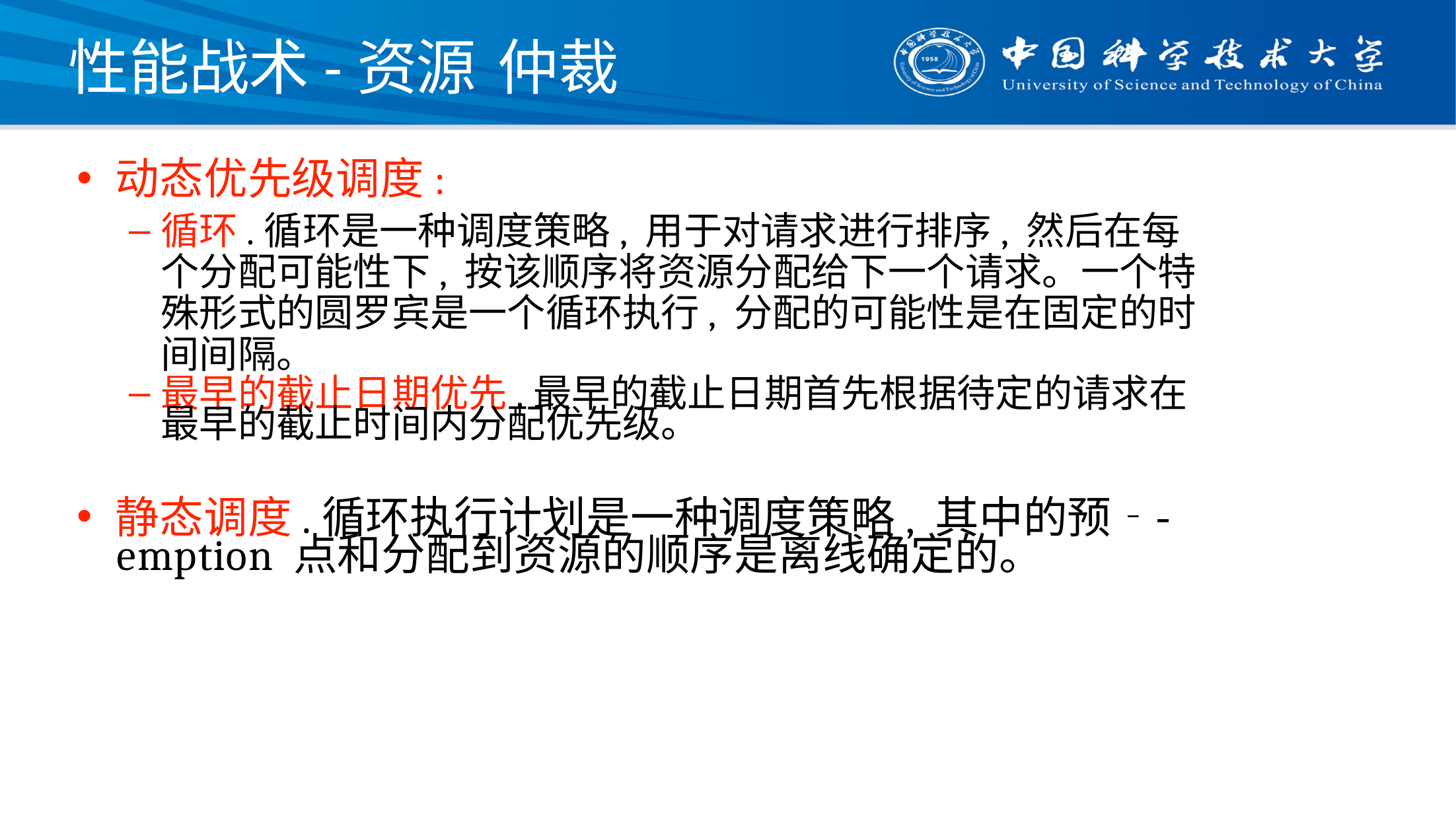

# 性能战术-资源 仲裁
动态优先级调度:
循环.循环是一种调度策略, 用于对请求进行排序, 然后在每个分配可能性下, 按该顺序将资源分配给下一个请求。一个特殊形式的圆罗宾是一个循环执行, 分配的可能性是在固定的时间间隔。
最早的截止日期优先.最早的截止日期首先根据待定的请求在最早的截止时间内分配优先级。

静态调度.循环执行计划是一种调度策略, 其中的预‐‑emption 点和分配到资源的顺序是离线确定的。